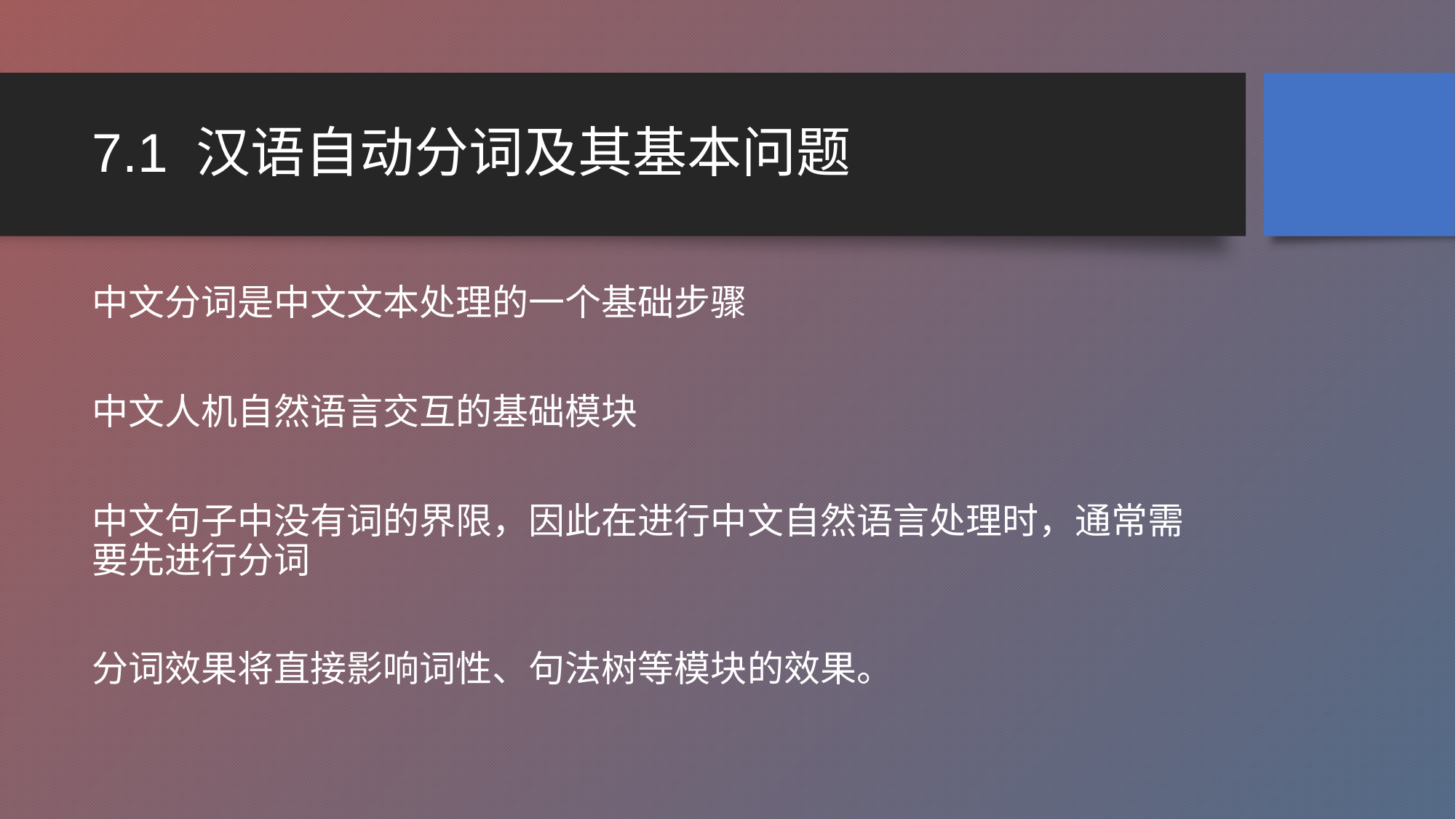

# 7.1 汉语自动分词及其基本问题
中文分词是中文文本处理的一个基础步骤

中文人机自然语言交互的基础模块

中文句子中没有词的界限，因此在进行中文自然语言处理时，通常需要先进行分词

分词效果将直接影响词性、句法树等模块的效果。